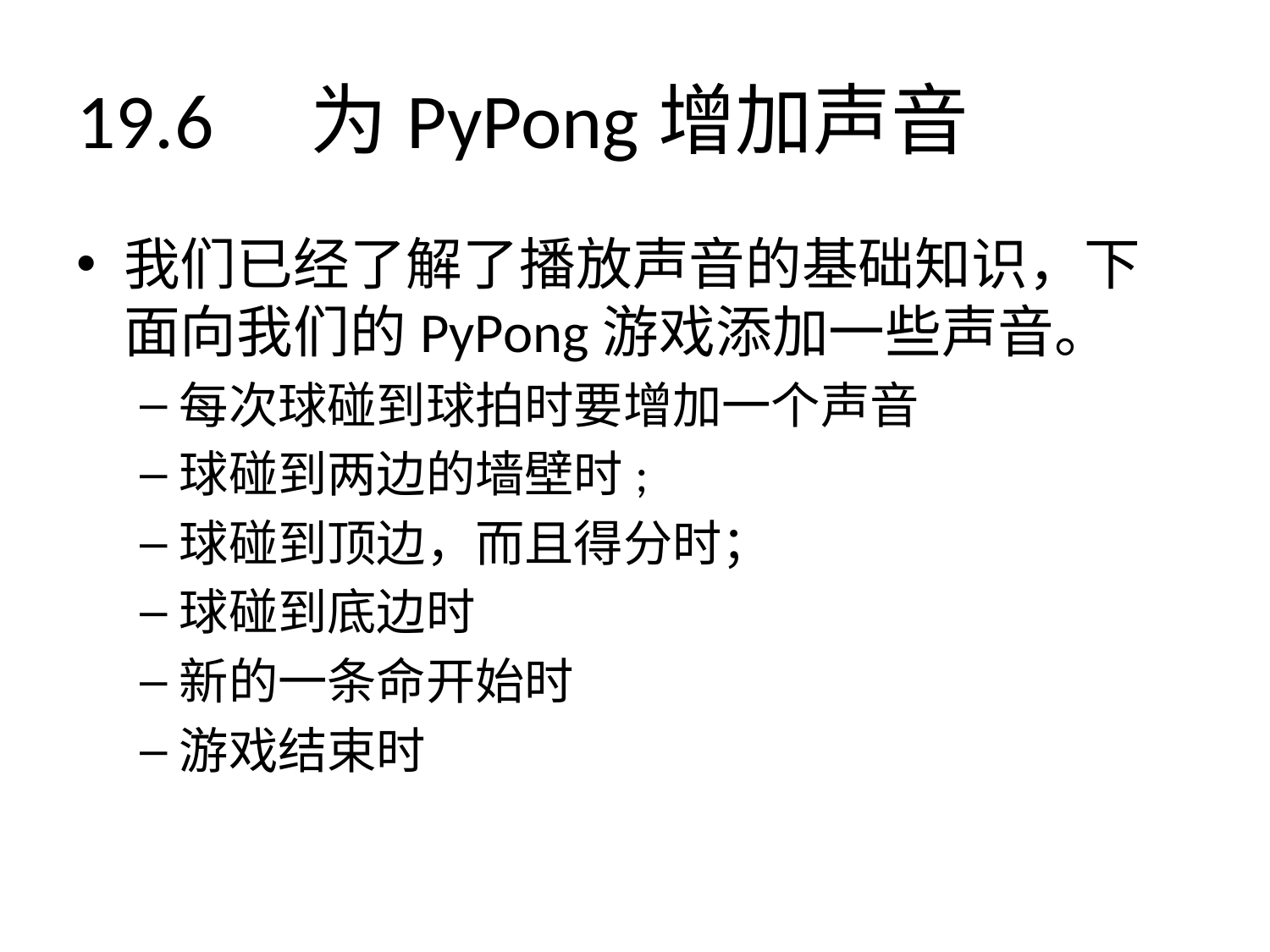

# 19.6　为PyPong增加声音
我们已经了解了播放声音的基础知识，下面向我们的PyPong游戏添加一些声音。
每次球碰到球拍时要增加一个声音
球碰到两边的墙壁时;
球碰到顶边，而且得分时；
球碰到底边时
新的一条命开始时
游戏结束时